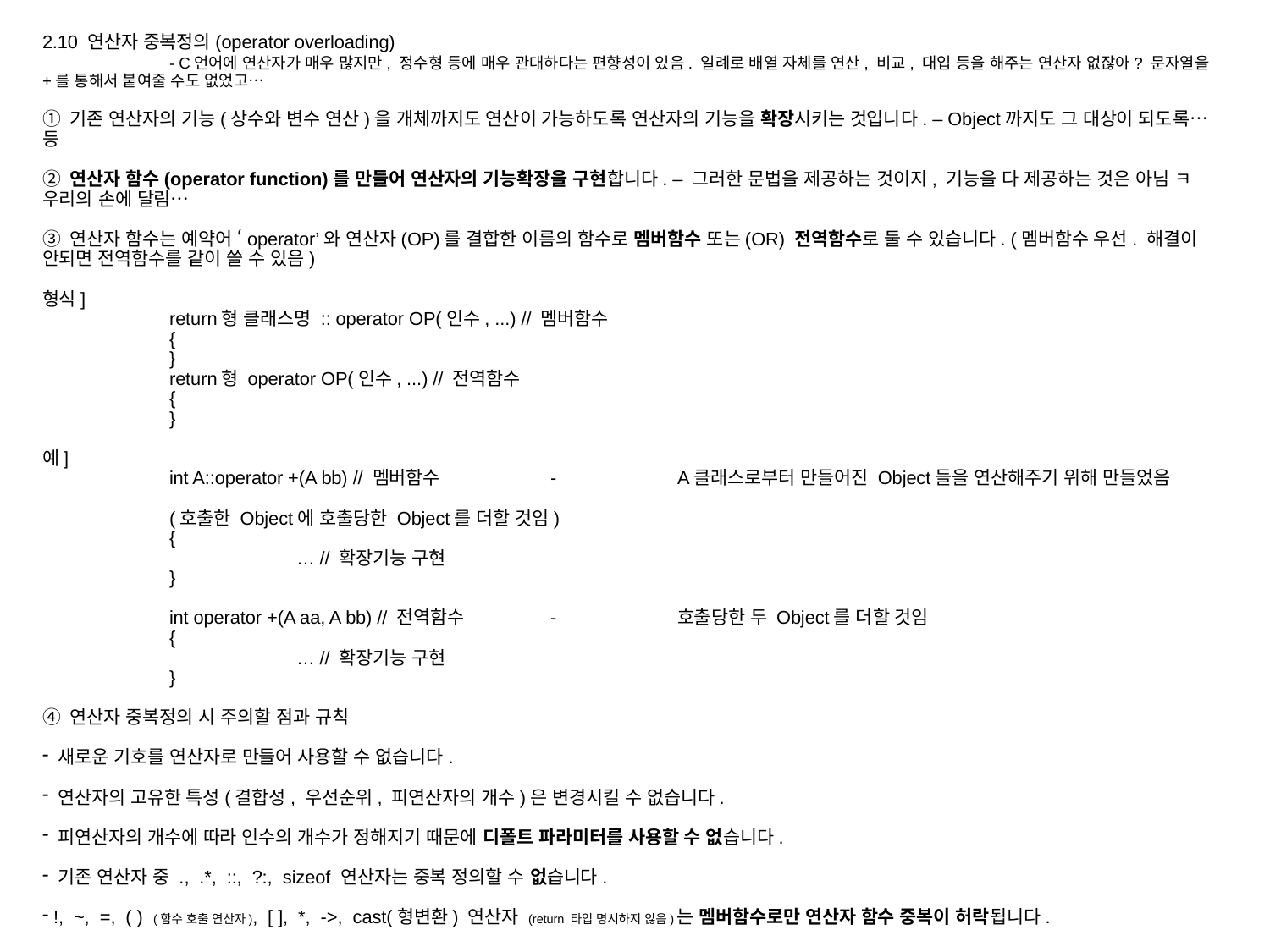

2.10 연산자 중복정의(operator overloading)
	- C언어에 연산자가 매우 많지만, 정수형 등에 매우 관대하다는 편향성이 있음. 일례로 배열 자체를 연산, 비교, 대입 등을 해주는 연산자 없잖아? 문자열을 +를 통해서 붙여줄 수도 없었고…

① 기존 연산자의 기능(상수와 변수 연산)을 개체까지도 연산이 가능하도록 연산자의 기능을 확장시키는 것입니다. – Object까지도 그 대상이 되도록… 등

② 연산자 함수(operator function)를 만들어 연산자의 기능확장을 구현합니다. – 그러한 문법을 제공하는 것이지, 기능을 다 제공하는 것은 아님 ㅋ 우리의 손에 달림…

③ 연산자 함수는 예약어 ‘operator’와 연산자(OP)를 결합한 이름의 함수로 멤버함수 또는(OR) 전역함수로 둘 수 있습니다. (멤버함수 우선. 해결이 안되면 전역함수를 같이 쓸 수 있음)

형식]
	return형 클래스명 :: operator OP(인수, ...) // 멤버함수
	{
	}
	return형 operator OP(인수, ...) // 전역함수
	{
	}

예]
	int A::operator +(A bb) // 멤버함수	-	A클래스로부터 만들어진 Object들을 연산해주기 위해 만들었음
										(호출한 Object에 호출당한 Object를 더할 것임)
	{
		… // 확장기능 구현
	}

	int operator +(A aa, A bb) // 전역함수	-	호출당한 두 Object를 더할 것임
	{
		… // 확장기능 구현
	}

④ 연산자 중복정의 시 주의할 점과 규칙

 새로운 기호를 연산자로 만들어 사용할 수 없습니다.

 연산자의 고유한 특성(결합성, 우선순위, 피연산자의 개수)은 변경시킬 수 없습니다.

 피연산자의 개수에 따라 인수의 개수가 정해지기 때문에 디폴트 파라미터를 사용할 수 없습니다.

 기존 연산자 중 .,  .*,  ::,  ?:,  sizeof 연산자는 중복 정의할 수 없습니다.

 !,  ~,  =,  ( )  (함수 호출 연산자),  [ ],  *,  ->,  cast(형변환) 연산자 (return 타입 명시하지 않음)는 멤버함수로만 연산자 함수 중복이 허락됩니다.